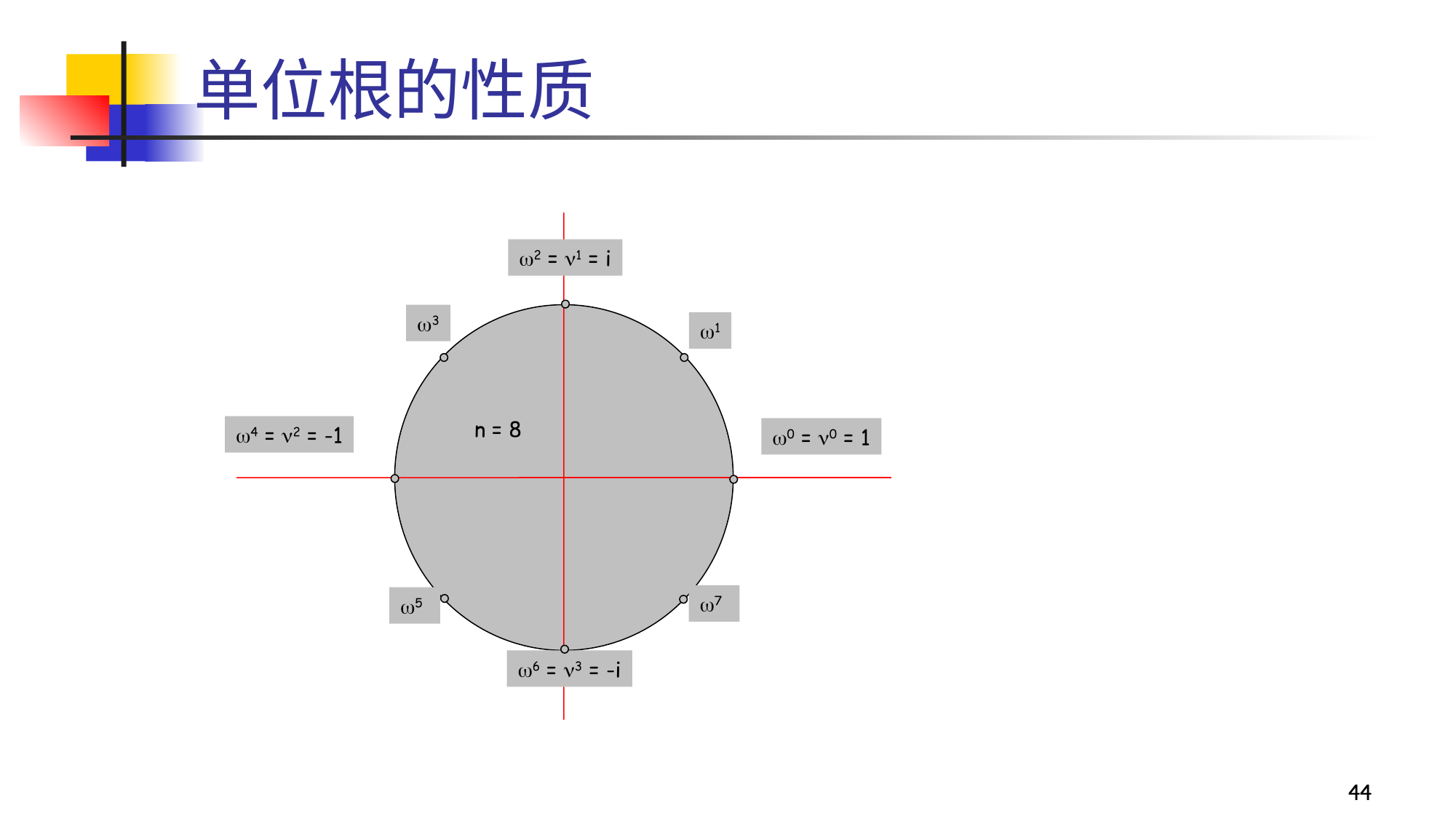

# 单位根的性质

ω2 = ν1 = i

ω3
ω1

n = 8
ω4 = ν2 = -1
ω0 = ν0 = 1

ω7
ω5

ω6 = ν3 = -i
44